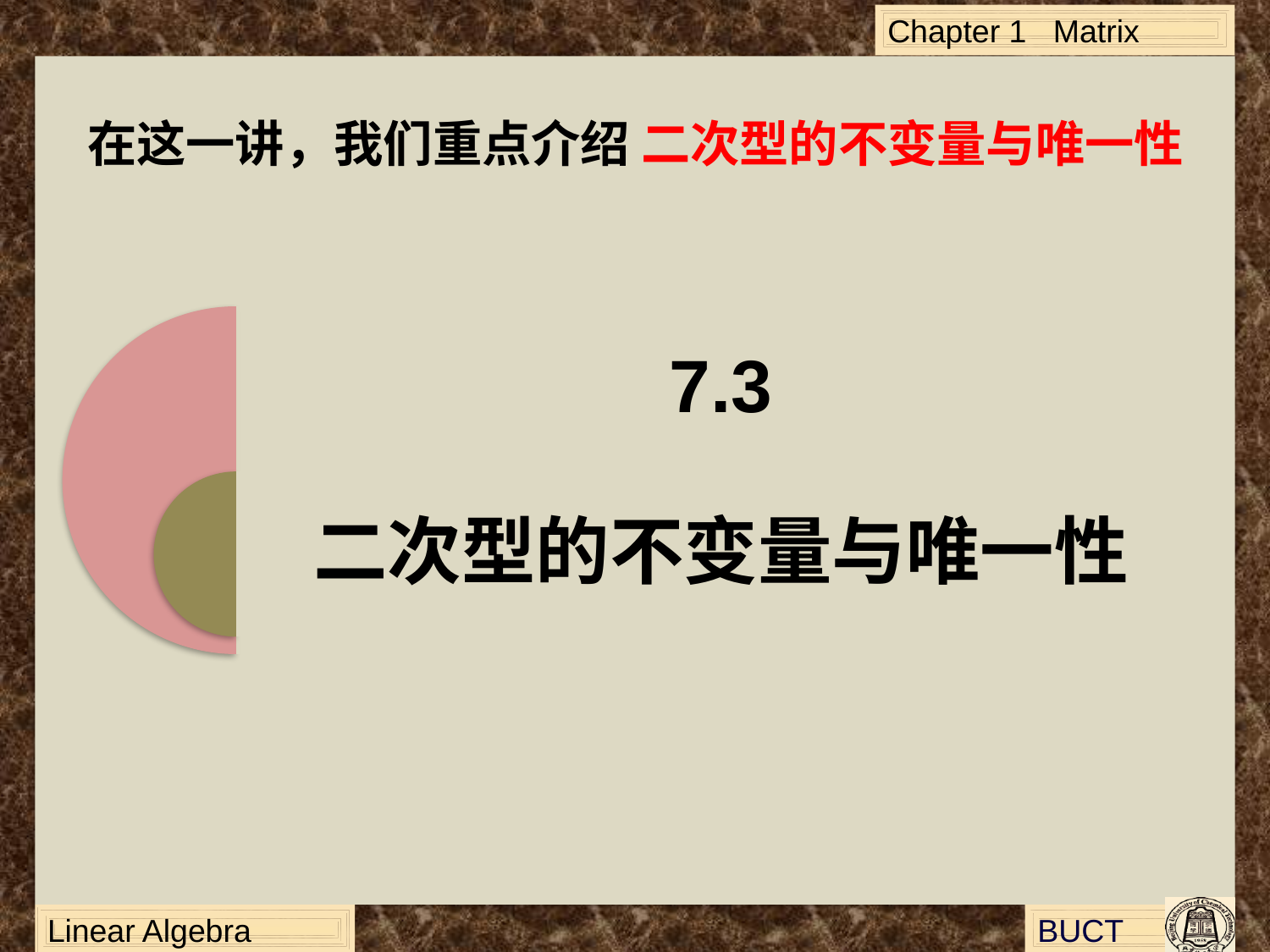

在这一讲，我们重点介绍 二次型的不变量与唯一性
7.3
二次型的不变量与唯一性